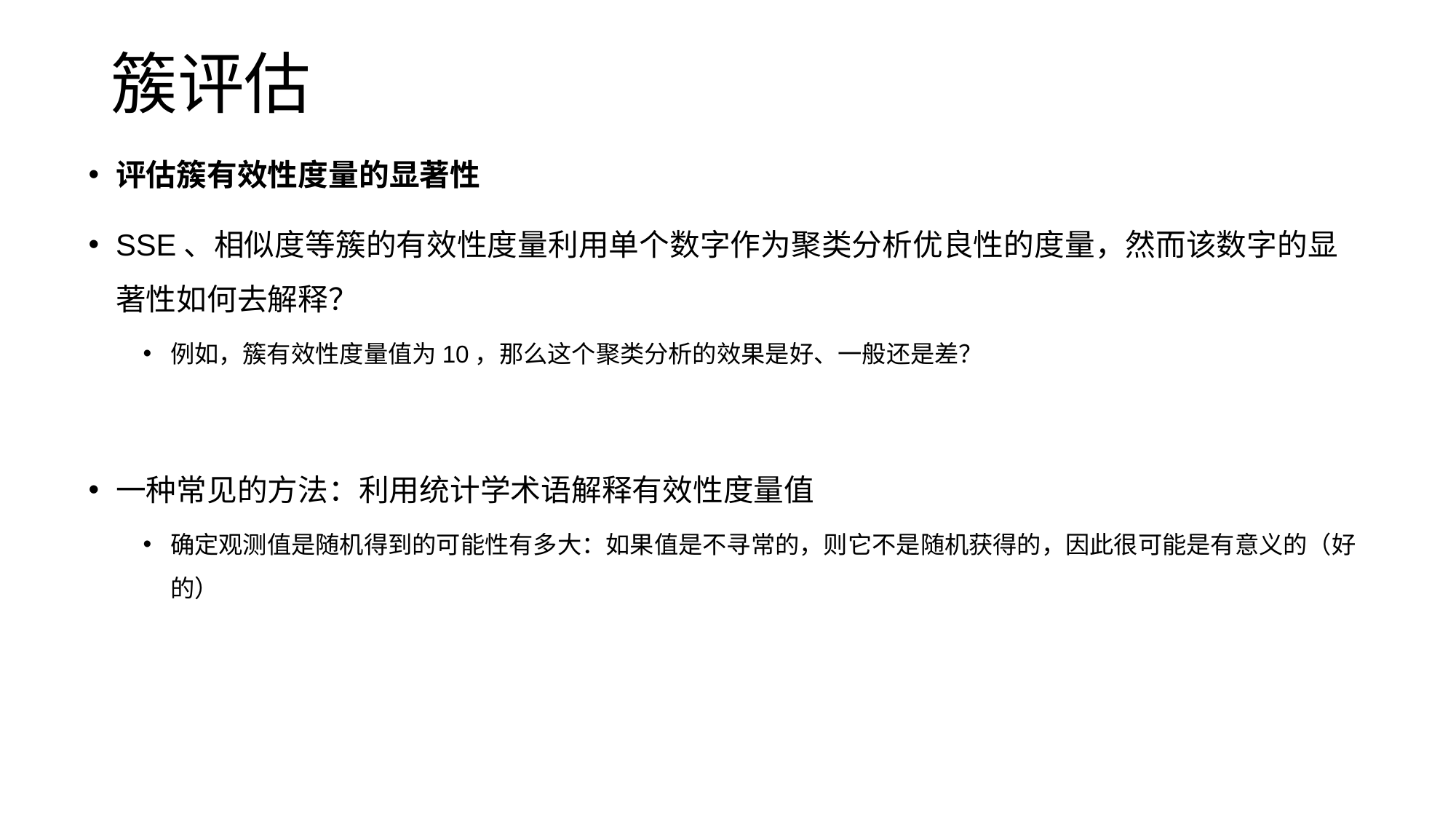

# 簇评估
评估簇有效性度量的显著性
SSE、相似度等簇的有效性度量利用单个数字作为聚类分析优良性的度量，然而该数字的显著性如何去解释？
例如，簇有效性度量值为10，那么这个聚类分析的效果是好、一般还是差？

一种常见的方法：利用统计学术语解释有效性度量值
确定观测值是随机得到的可能性有多大：如果值是不寻常的，则它不是随机获得的，因此很可能是有意义的（好的）